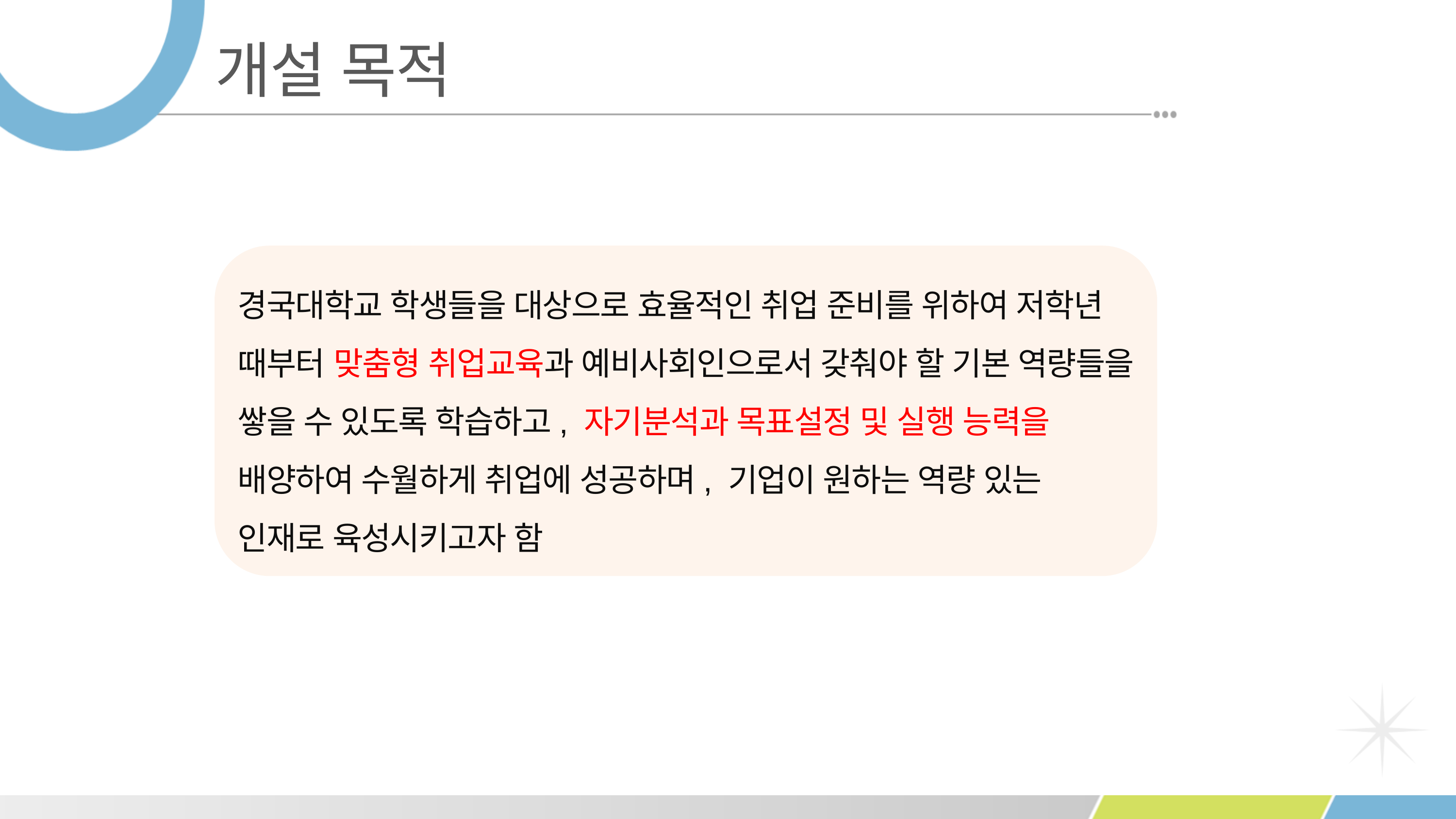

개설 목적
경국대학교 학생들을 대상으로 효율적인 취업 준비를 위하여 저학년 때부터 맞춤형 취업교육과 예비사회인으로서 갖춰야 할 기본 역량들을 쌓을 수 있도록 학습하고, 자기분석과 목표설정 및 실행 능력을 배양하여 수월하게 취업에 성공하며, 기업이 원하는 역량 있는 인재로 육성시키고자 함